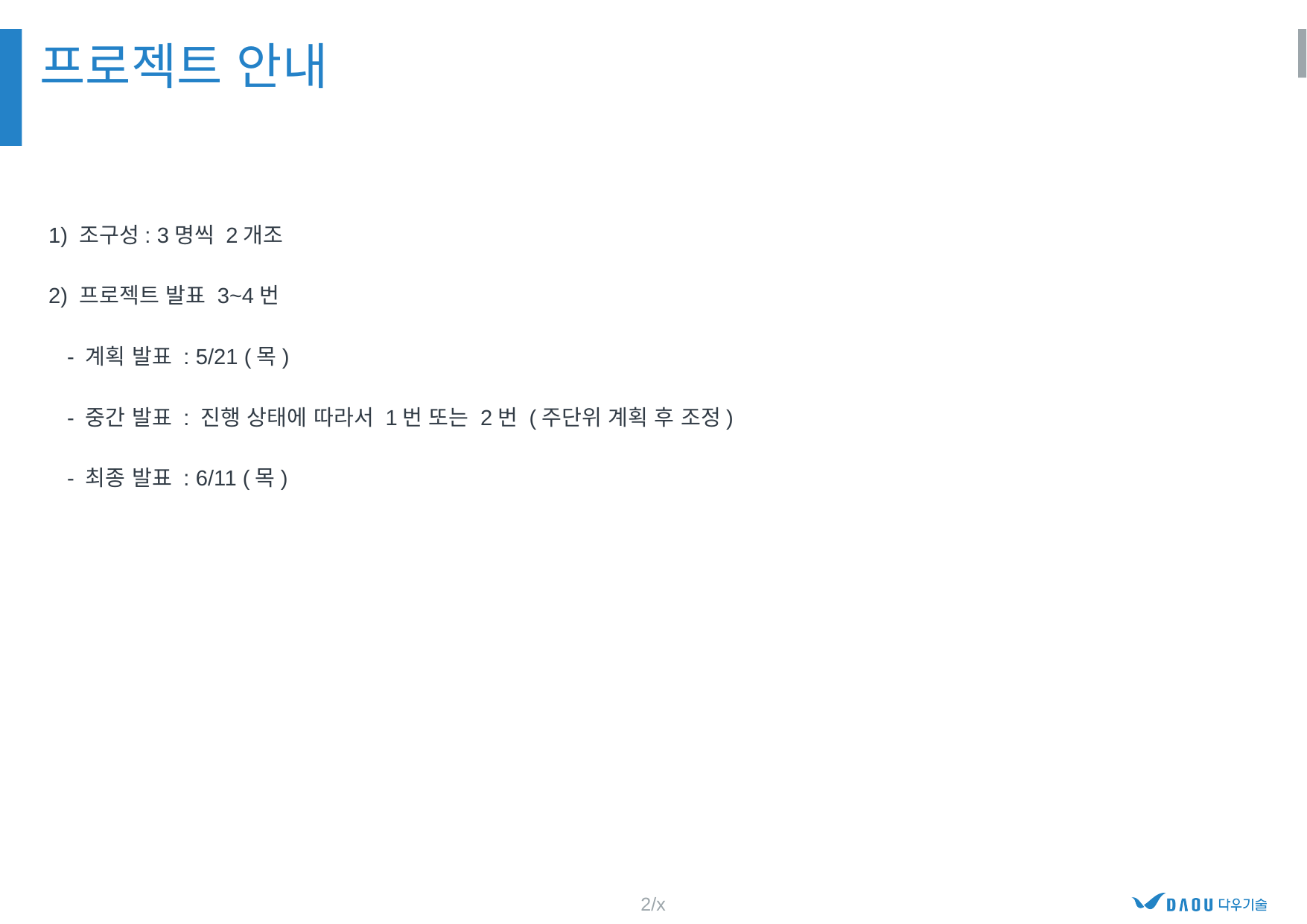

프로젝트 안내

1) 조구성: 3명씩 2개조

2) 프로젝트 발표 3~4번

   - 계획 발표 : 5/21 (목)

   - 중간 발표 : 진행 상태에 따라서 1번 또는 2번 (주단위 계획 후 조정)

   - 최종 발표 : 6/11 (목)